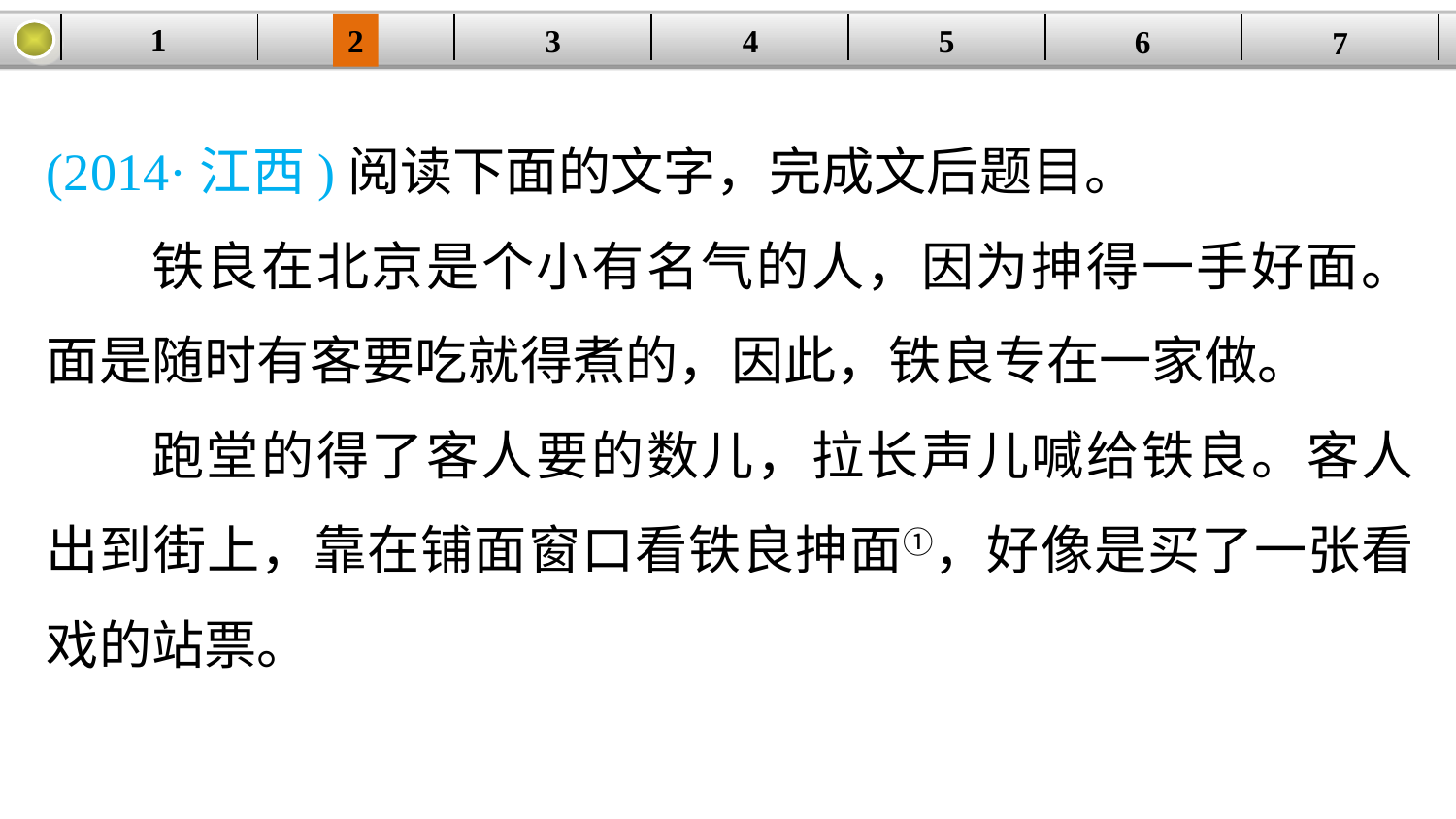

1
5
3
2
|  |  |  |  |  |  |  |
| --- | --- | --- | --- | --- | --- | --- |
4
6
7

(2014·江西)阅读下面的文字，完成文后题目。
铁良在北京是个小有名气的人，因为抻得一手好面。面是随时有客要吃就得煮的，因此，铁良专在一家做。
跑堂的得了客人要的数儿，拉长声儿喊给铁良。客人出到街上，靠在铺面窗口看铁良抻面①，好像是买了一张看戏的站票。